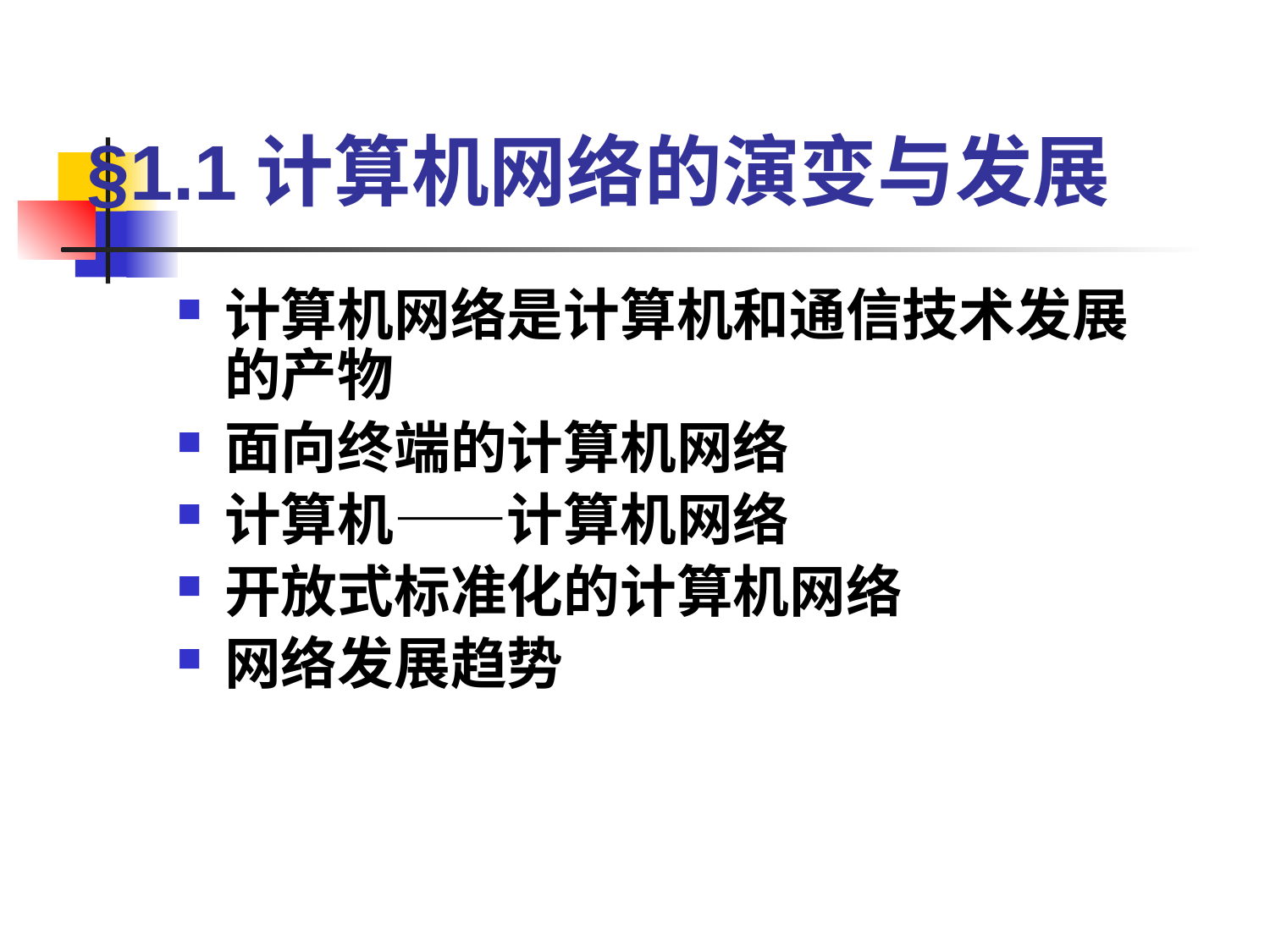

# §1.1计算机网络的演变与发展
计算机网络是计算机和通信技术发展的产物
面向终端的计算机网络
计算机——计算机网络
开放式标准化的计算机网络
网络发展趋势